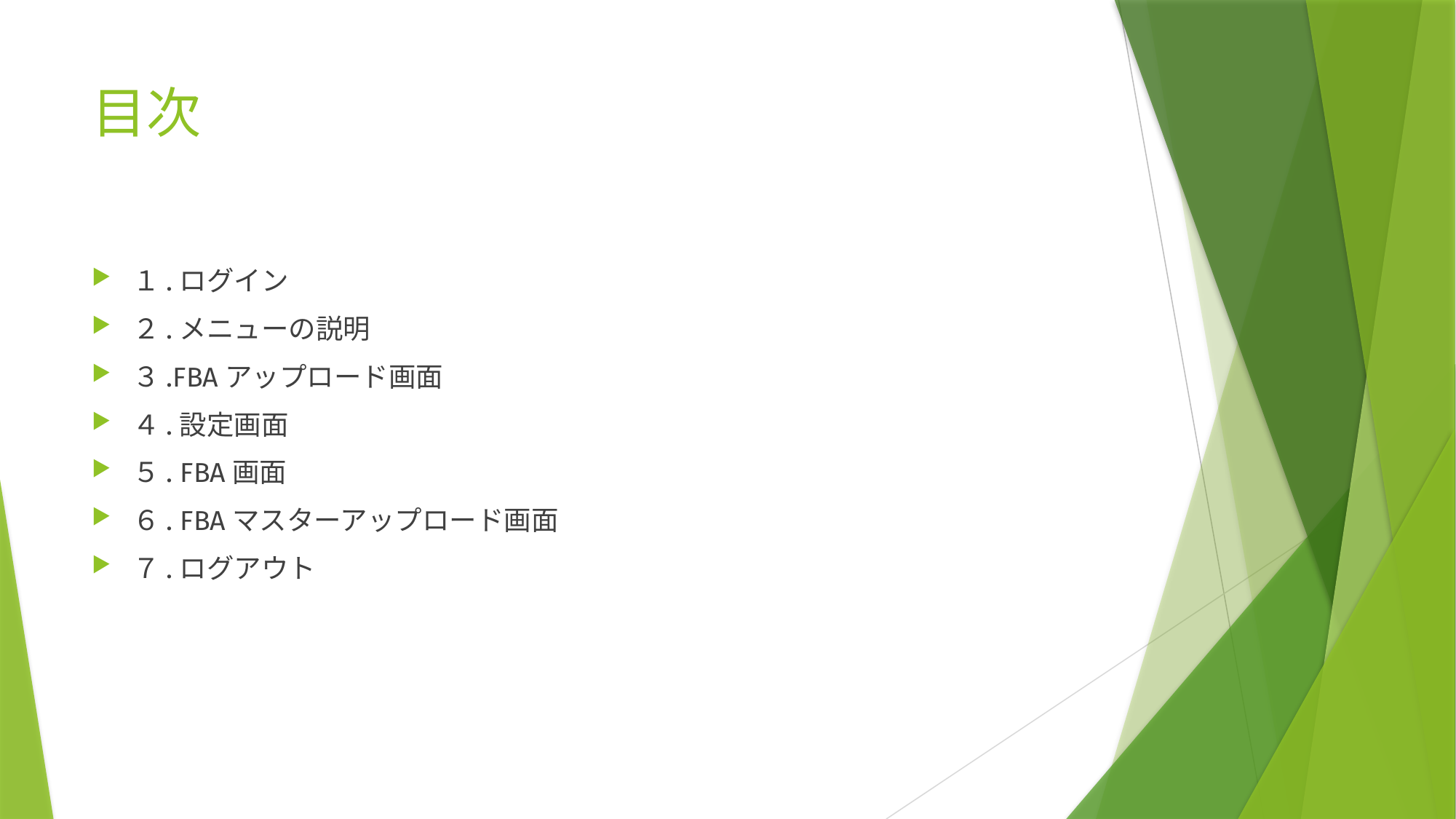

# 目次
１.ログイン
２.メニューの説明
３.FBAアップロード画面
４.設定画面
５. FBA画面
６. FBAマスターアップロード画面
７.ログアウト